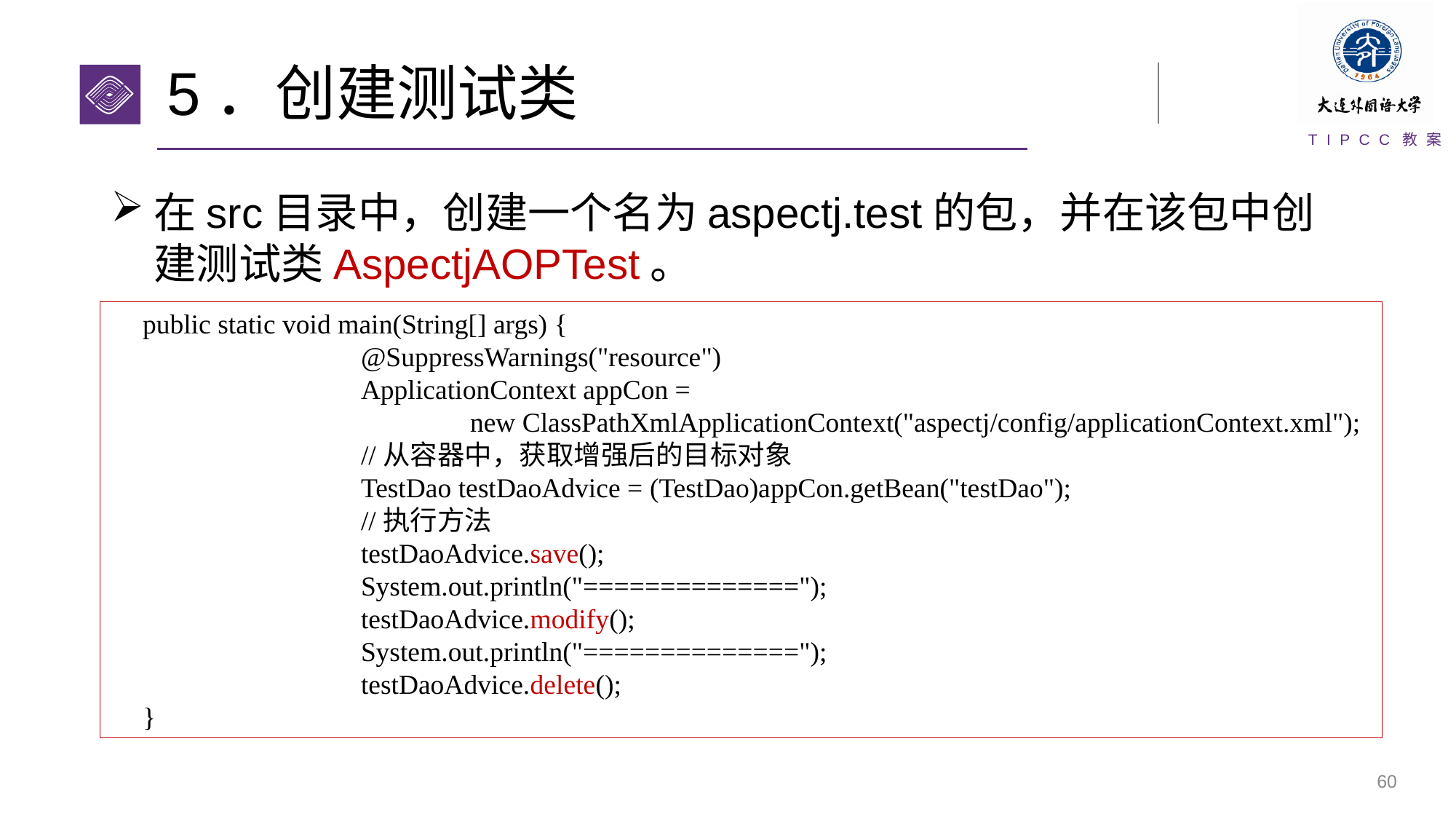

# 5．创建测试类
在src目录中，创建一个名为aspectj.test的包，并在该包中创建测试类AspectjAOPTest。
public static void main(String[] args) {
		@SuppressWarnings("resource")
		ApplicationContext appCon =
         			new ClassPathXmlApplicationContext("aspectj/config/applicationContext.xml");
		//从容器中，获取增强后的目标对象
		TestDao testDaoAdvice = (TestDao)appCon.getBean("testDao");
		//执行方法
		testDaoAdvice.save();
		System.out.println("==============");
		testDaoAdvice.modify();
		System.out.println("==============");
		testDaoAdvice.delete();
}
60